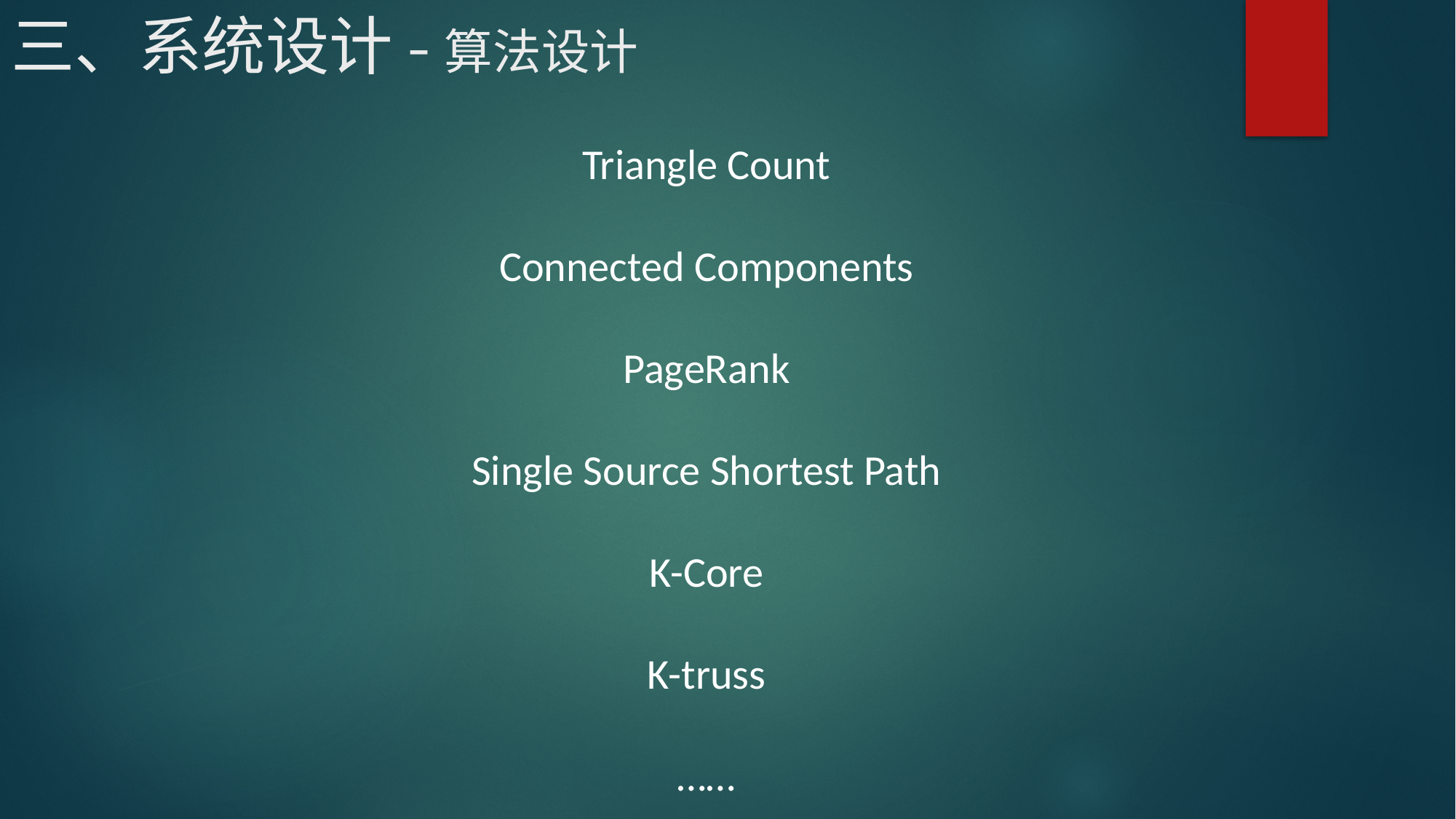

# 三、系统设计-算法设计
Triangle Count

Connected Components

PageRank

Single Source Shortest Path

K-Core

K-truss

……